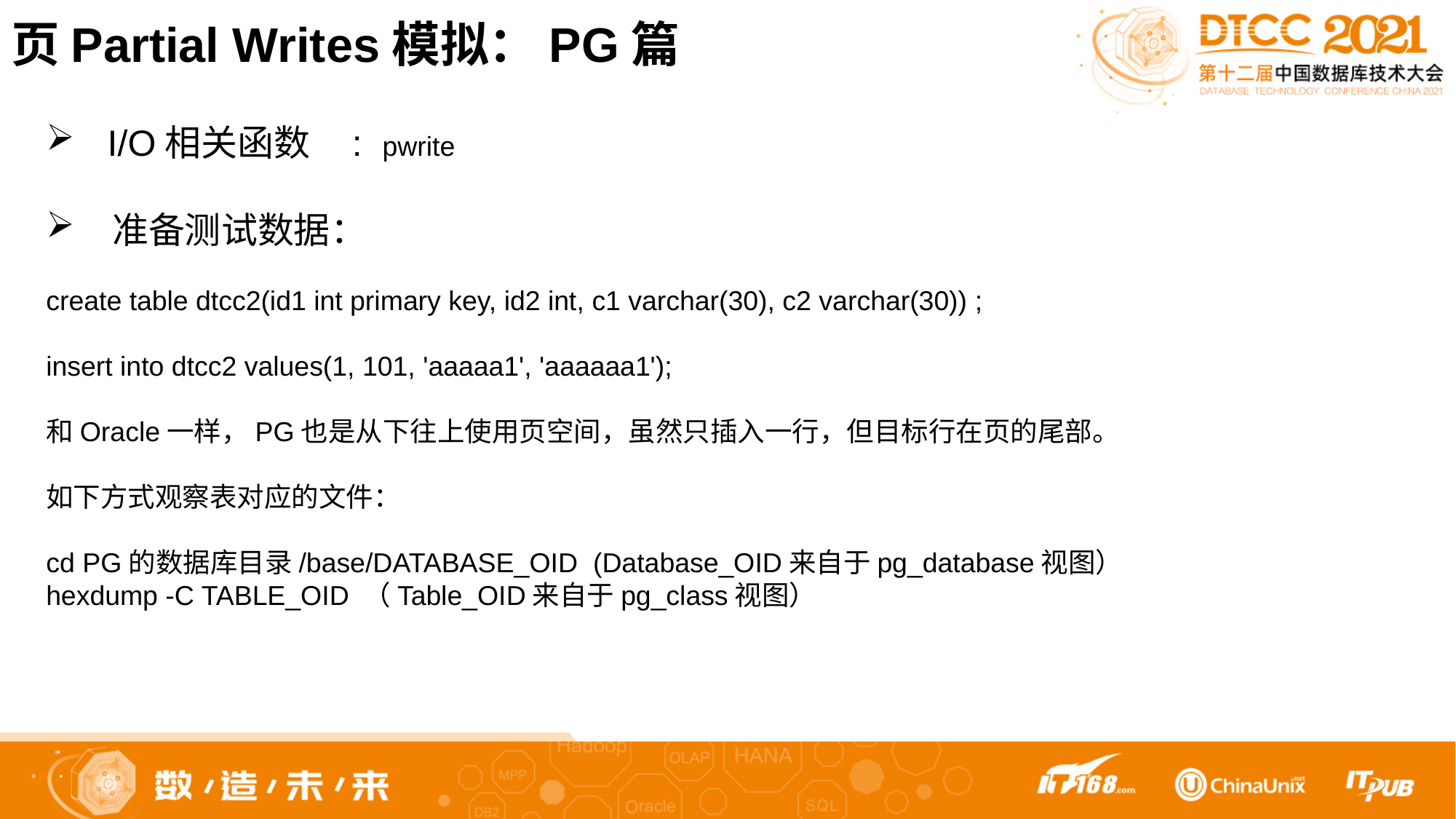

页Partial Writes模拟：PG篇
  I/O相关函数    :  pwrite

  准备测试数据：

create table dtcc2(id1 int primary key, id2 int, c1 varchar(30), c2 varchar(30)) ;

insert into dtcc2 values(1, 101, 'aaaaa1', 'aaaaaa1');

和Oracle一样，PG也是从下往上使用页空间，虽然只插入一行，但目标行在页的尾部。

如下方式观察表对应的文件：

cd PG的数据库目录/base/DATABASE_OID  (Database_OID来自于pg_database视图）
hexdump -C TABLE_OID （Table_OID来自于pg_class视图）